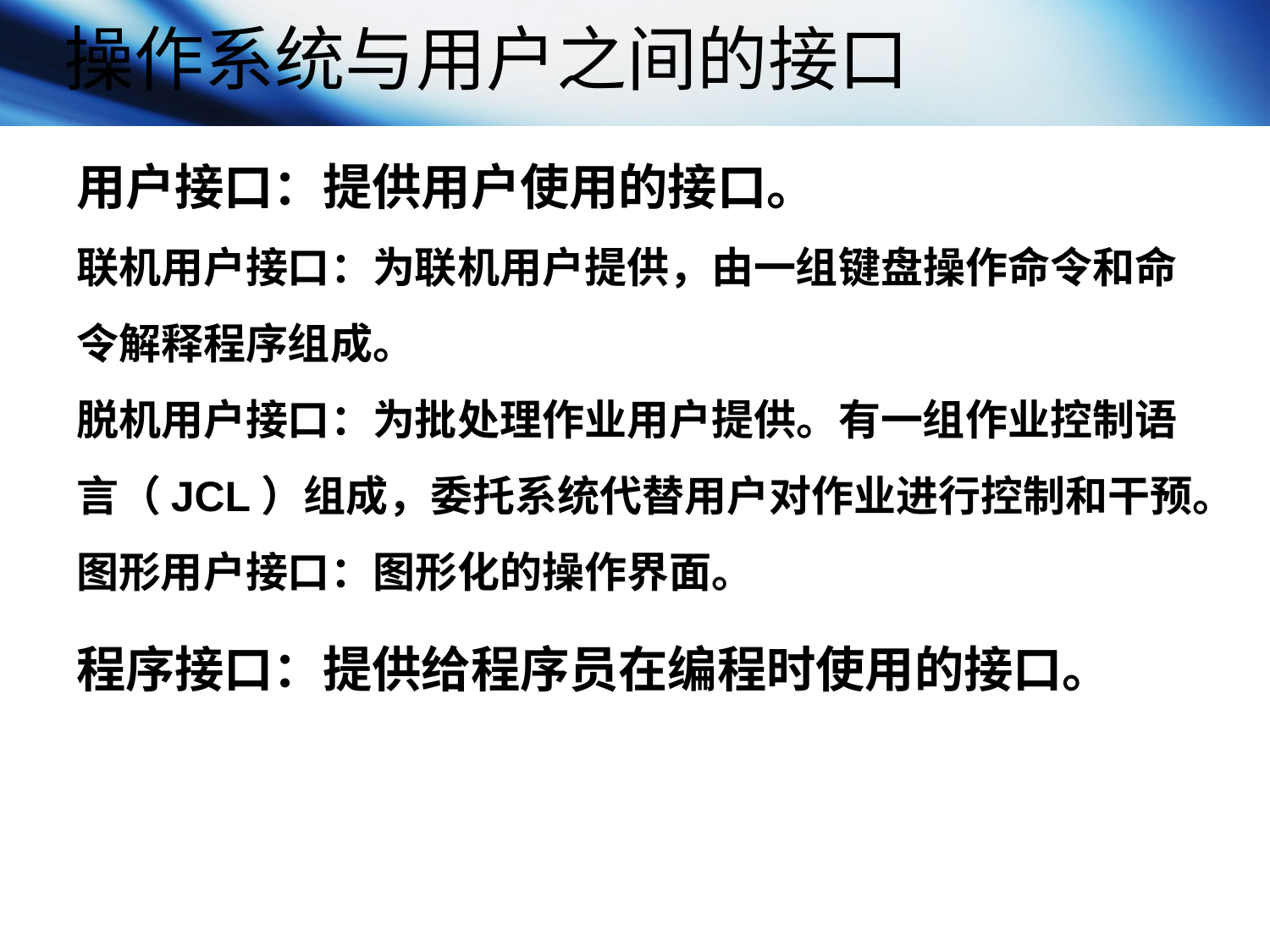

操作系统与用户之间的接口
用户接口：提供用户使用的接口。
联机用户接口：为联机用户提供，由一组键盘操作命令和命令解释程序组成。
脱机用户接口：为批处理作业用户提供。有一组作业控制语言（JCL）组成，委托系统代替用户对作业进行控制和干预。
图形用户接口：图形化的操作界面。

程序接口：提供给程序员在编程时使用的接口。